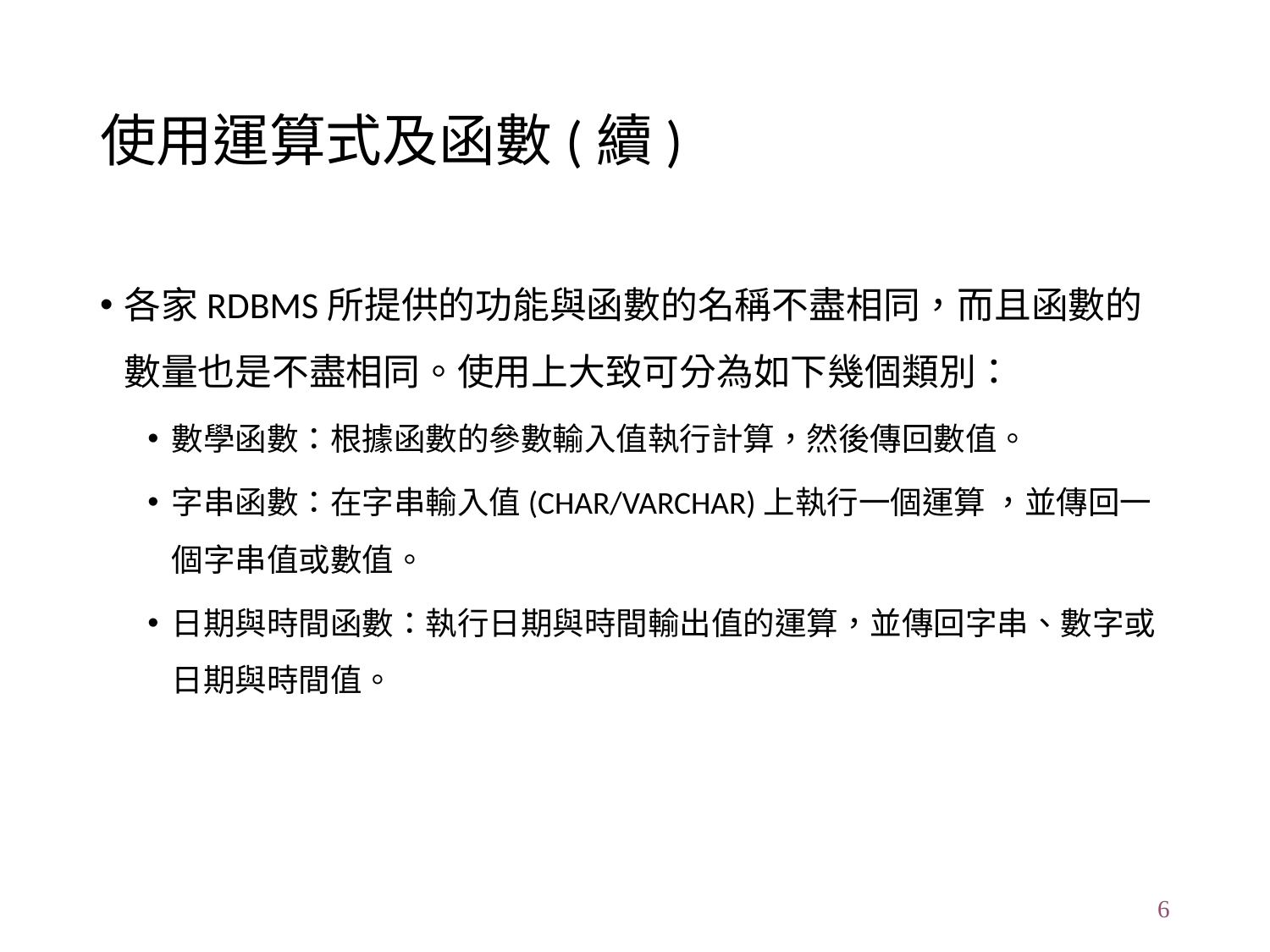

# 使用運算式及函數(續)
各家RDBMS所提供的功能與函數的名稱不盡相同，而且函數的數量也是不盡相同。使用上大致可分為如下幾個類別：
數學函數：根據函數的參數輸入值執行計算，然後傳回數值。
字串函數：在字串輸入值(CHAR/VARCHAR)上執行一個運算 ，並傳回一個字串值或數值。
日期與時間函數：執行日期與時間輸出值的運算，並傳回字串、數字或日期與時間值。
6